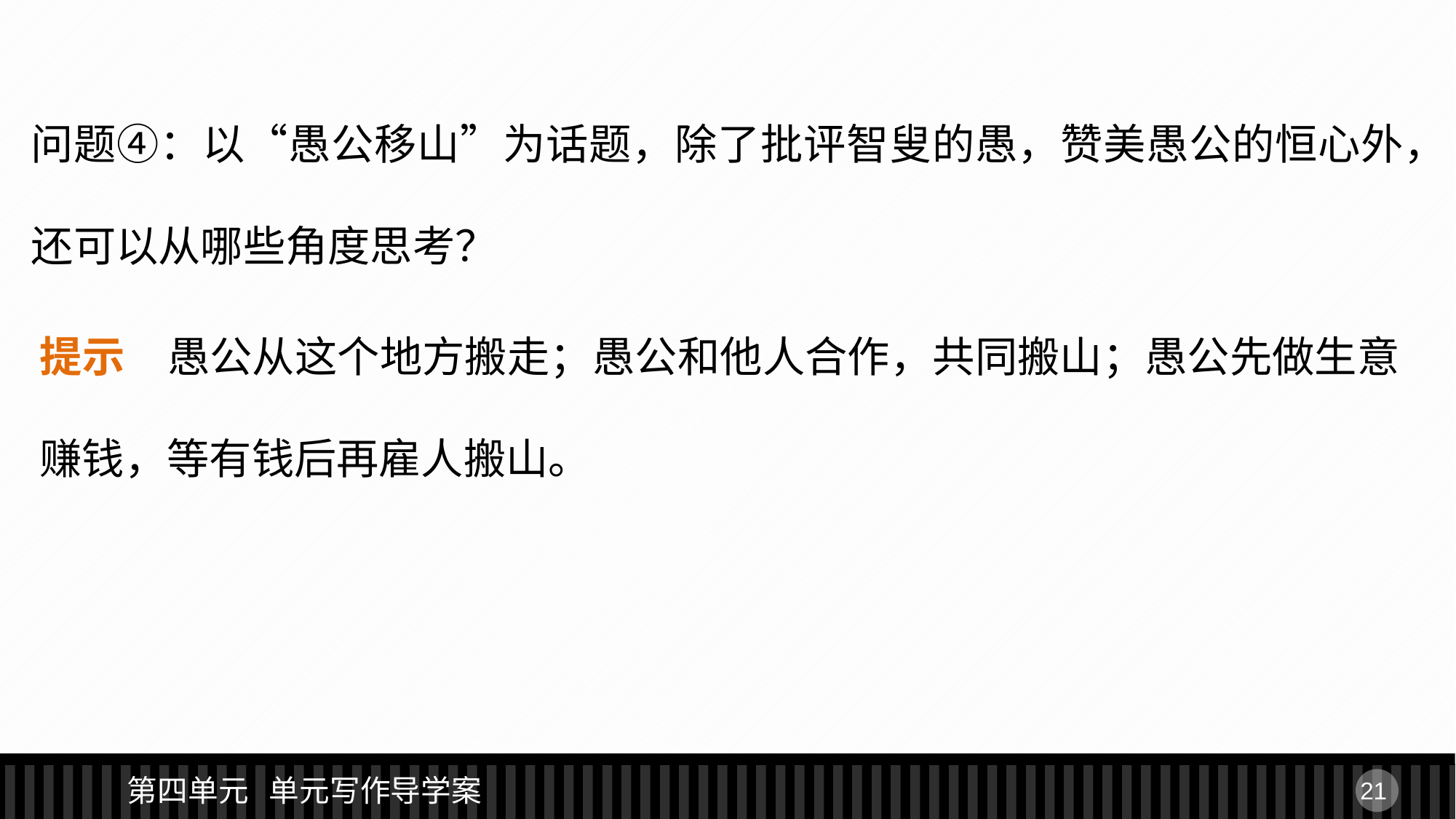

问题④：以“愚公移山”为话题，除了批评智叟的愚，赞美愚公的恒心外，还可以从哪些角度思考？
提示　愚公从这个地方搬走；愚公和他人合作，共同搬山；愚公先做生意赚钱，等有钱后再雇人搬山。